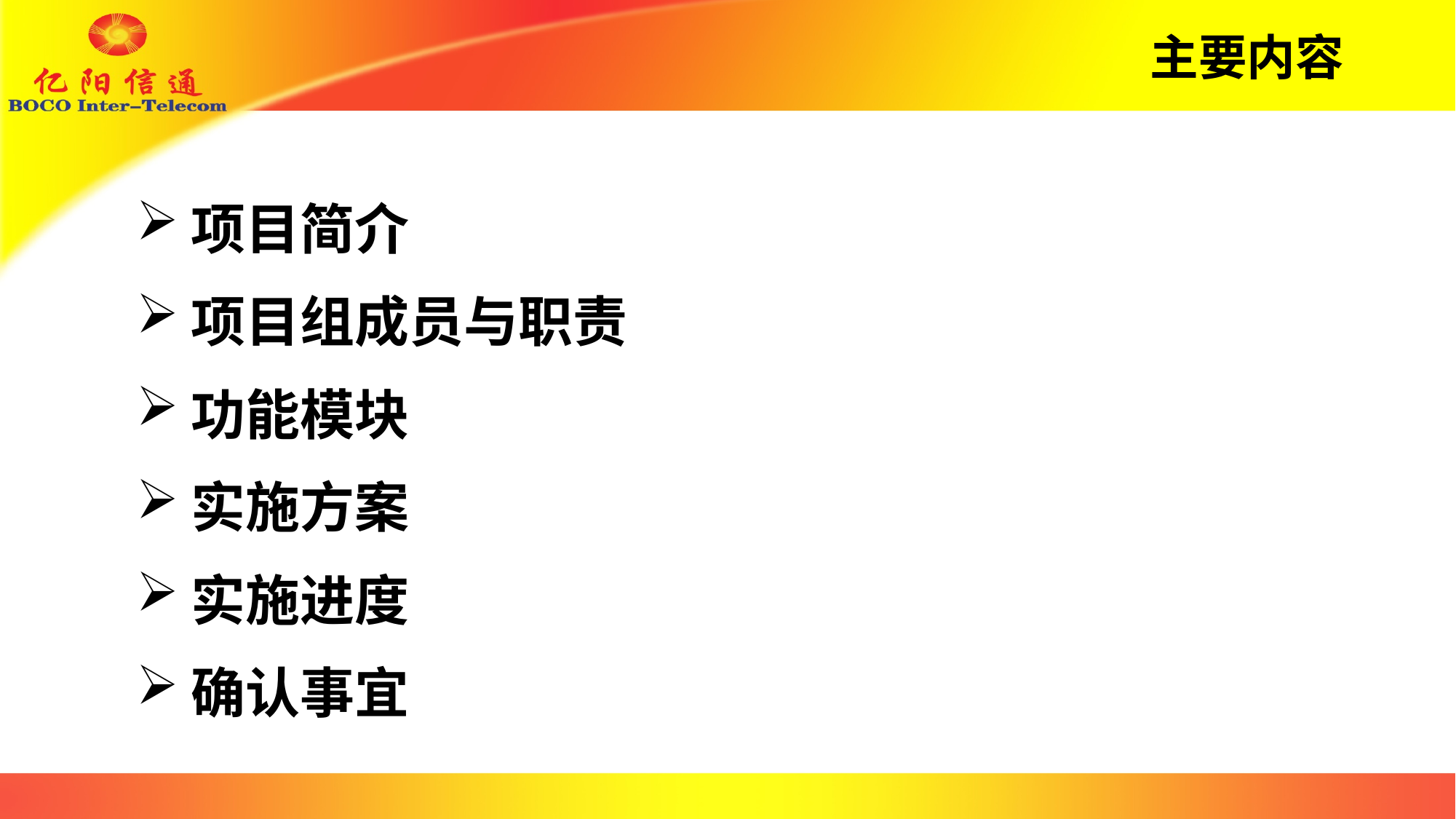

主要内容
项目简介
项目组成员与职责
功能模块
实施方案
实施进度
确认事宜